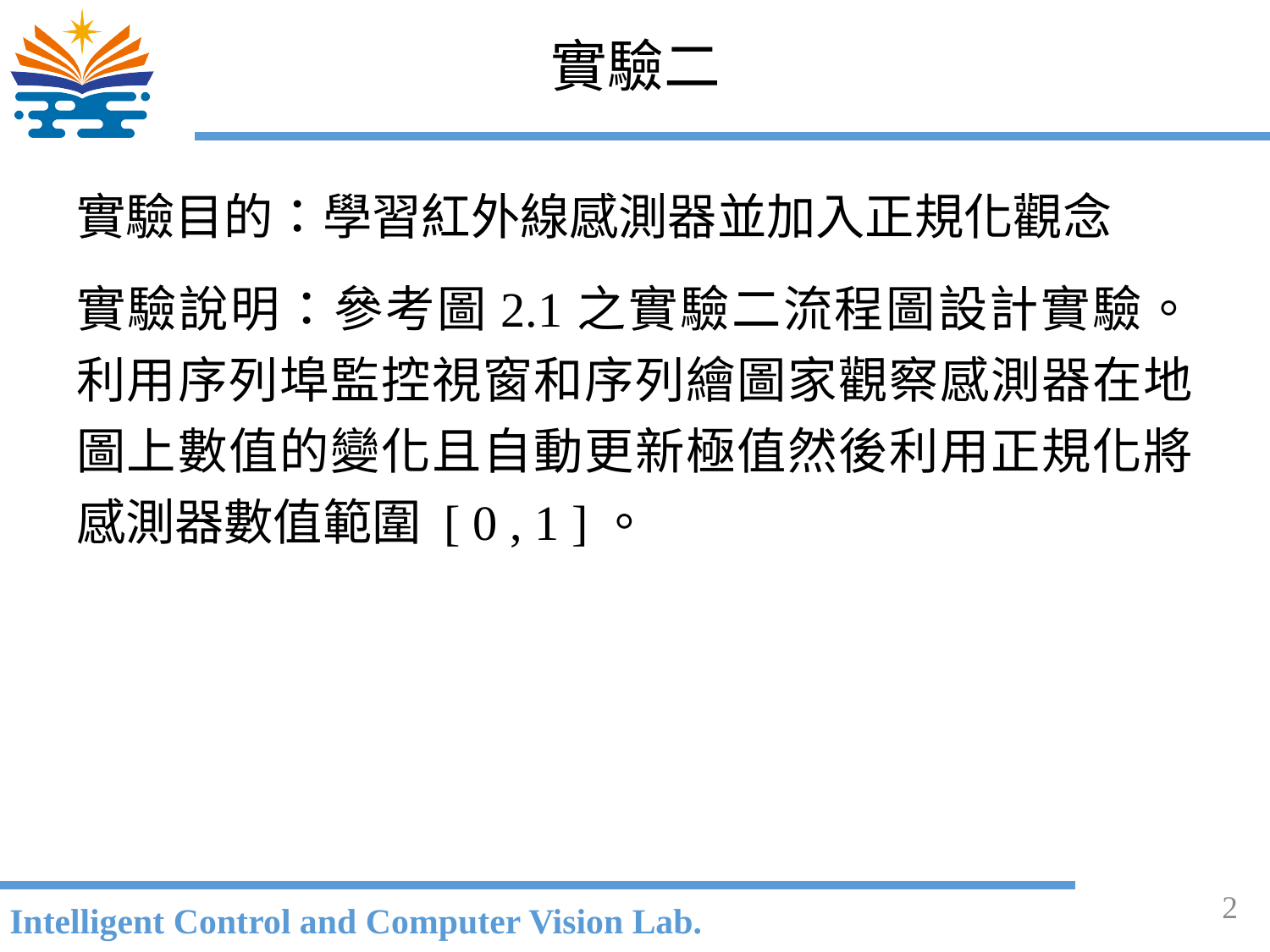

# 實驗二
實驗目的：學習紅外線感測器並加入正規化觀念
實驗說明：參考圖2.1之實驗二流程圖設計實驗。利用序列埠監控視窗和序列繪圖家觀察感測器在地圖上數值的變化且自動更新極值然後利用正規化將感測器數值範圍 [ 0 , 1 ]。
2